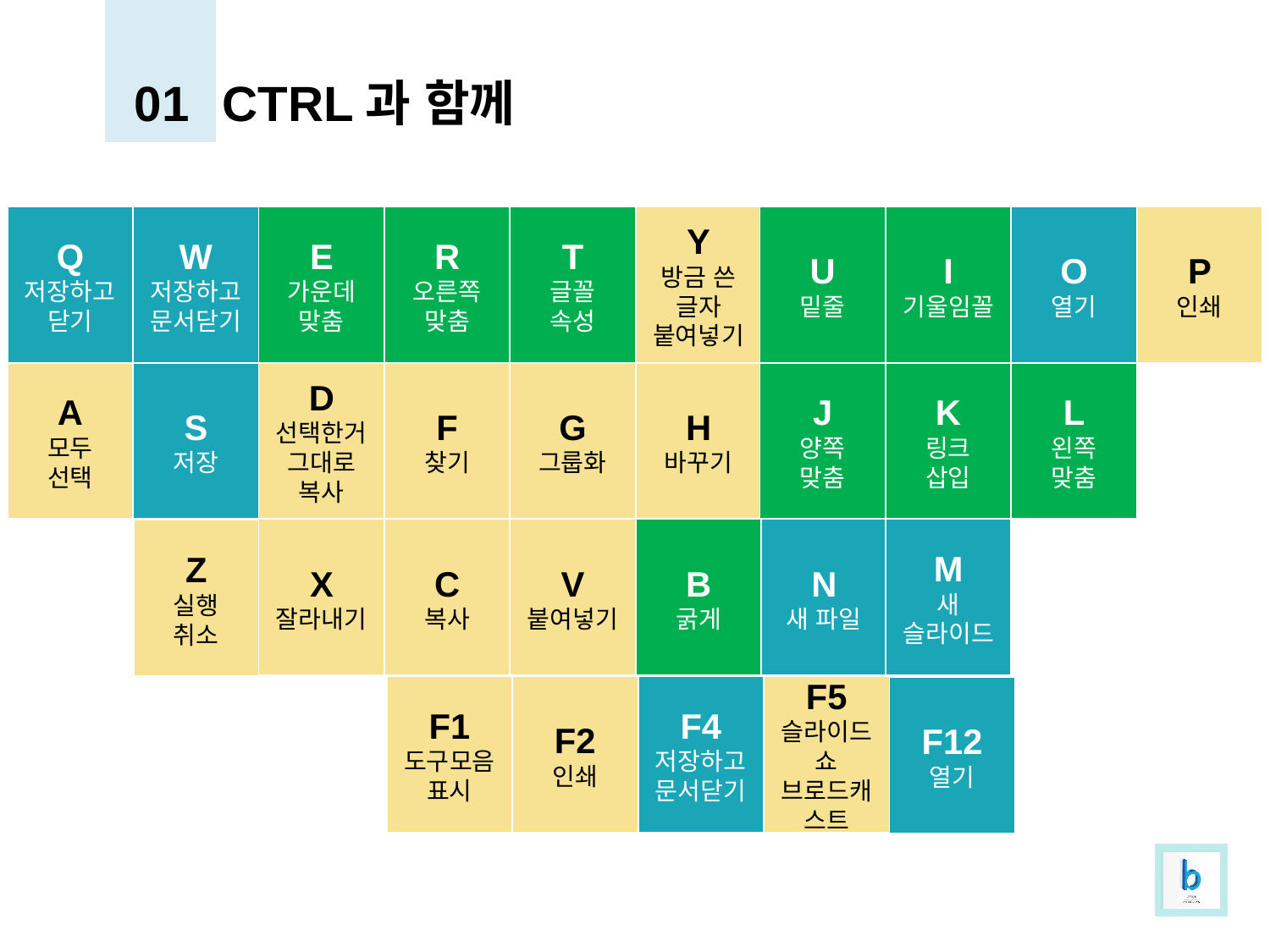

01
CTRL과 함께
Q
저장하고 닫기
W
저장하고 문서닫기
E
가운데
맞춤
R
오른쪽
맞춤
T
글꼴
속성
Y
방금 쓴
글자
붙여넣기
U
밑줄
I
기울임꼴
O
열기
P
인쇄
A
모두
선택
S
저장
D
선택한거
그대로
복사
F
찾기
G
그룹화
H
바꾸기
J
양쪽
맞춤
K
링크
삽입
L
왼쪽
맞춤
N
새 파일
X
잘라내기
C
복사
V
붙여넣기
B
굵게
M
새
슬라이드
Z
실행
취소
F5
슬라이드 쇼 브로드캐스트
F1
도구모음
표시
F2
인쇄
F4
저장하고
문서닫기
F12
열기